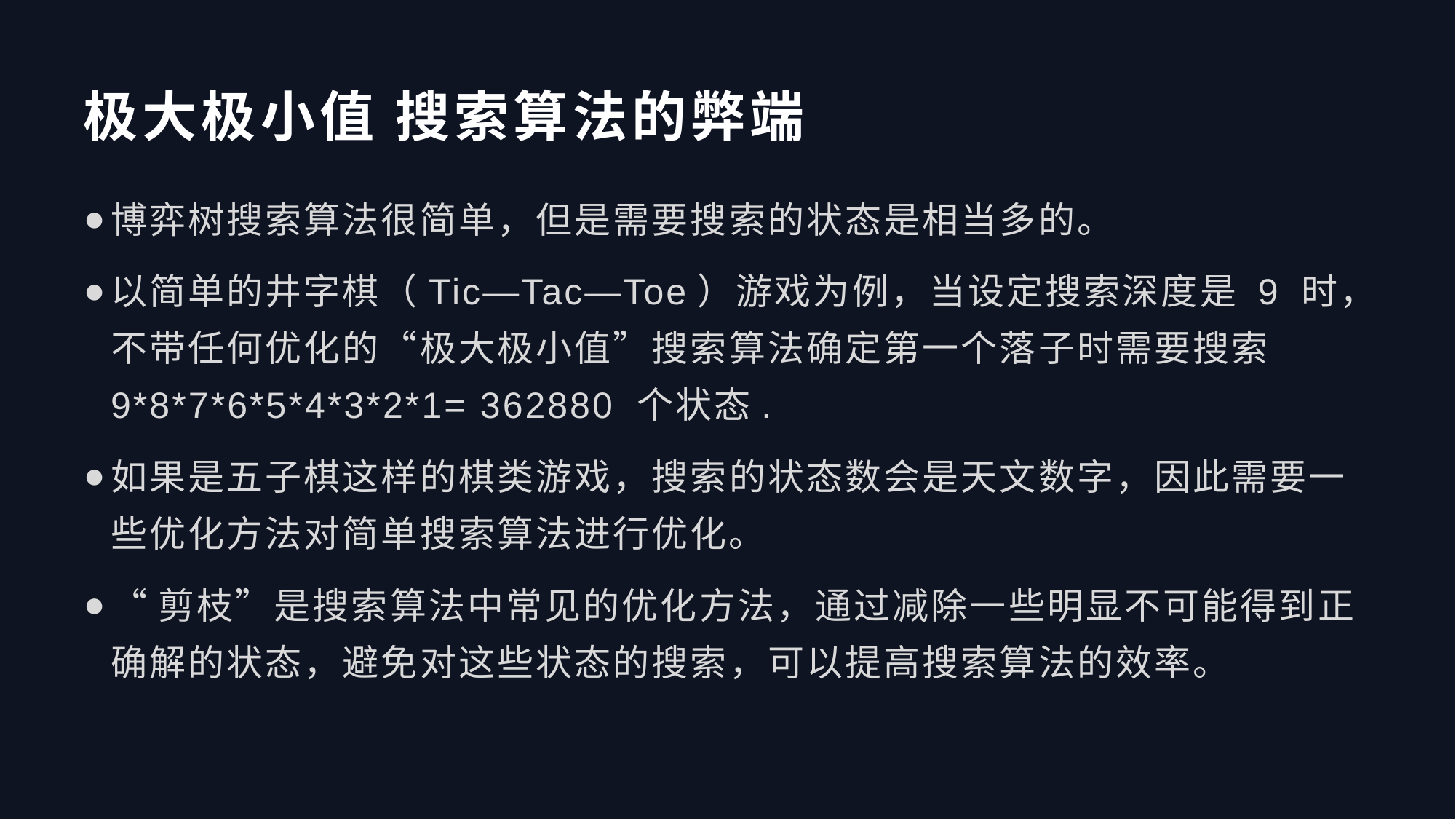

# 极大极小值 搜索算法的弊端
博弈树搜索算法很简单，但是需要搜索的状态是相当多的。
以简单的井字棋（Tic—Tac—Toe）游戏为例，当设定搜索深度是 9 时，不带任何优化的“极大极小值”搜索算法确定第一个落子时需要搜索 9*8*7*6*5*4*3*2*1= 362880 个状态.
如果是五子棋这样的棋类游戏，搜索的状态数会是天文数字，因此需要一些优化方法对简单搜索算法进行优化。
“剪枝”是搜索算法中常见的优化方法，通过减除一些明显不可能得到正确解的状态，避免对这些状态的搜索，可以提高搜索算法的效率。